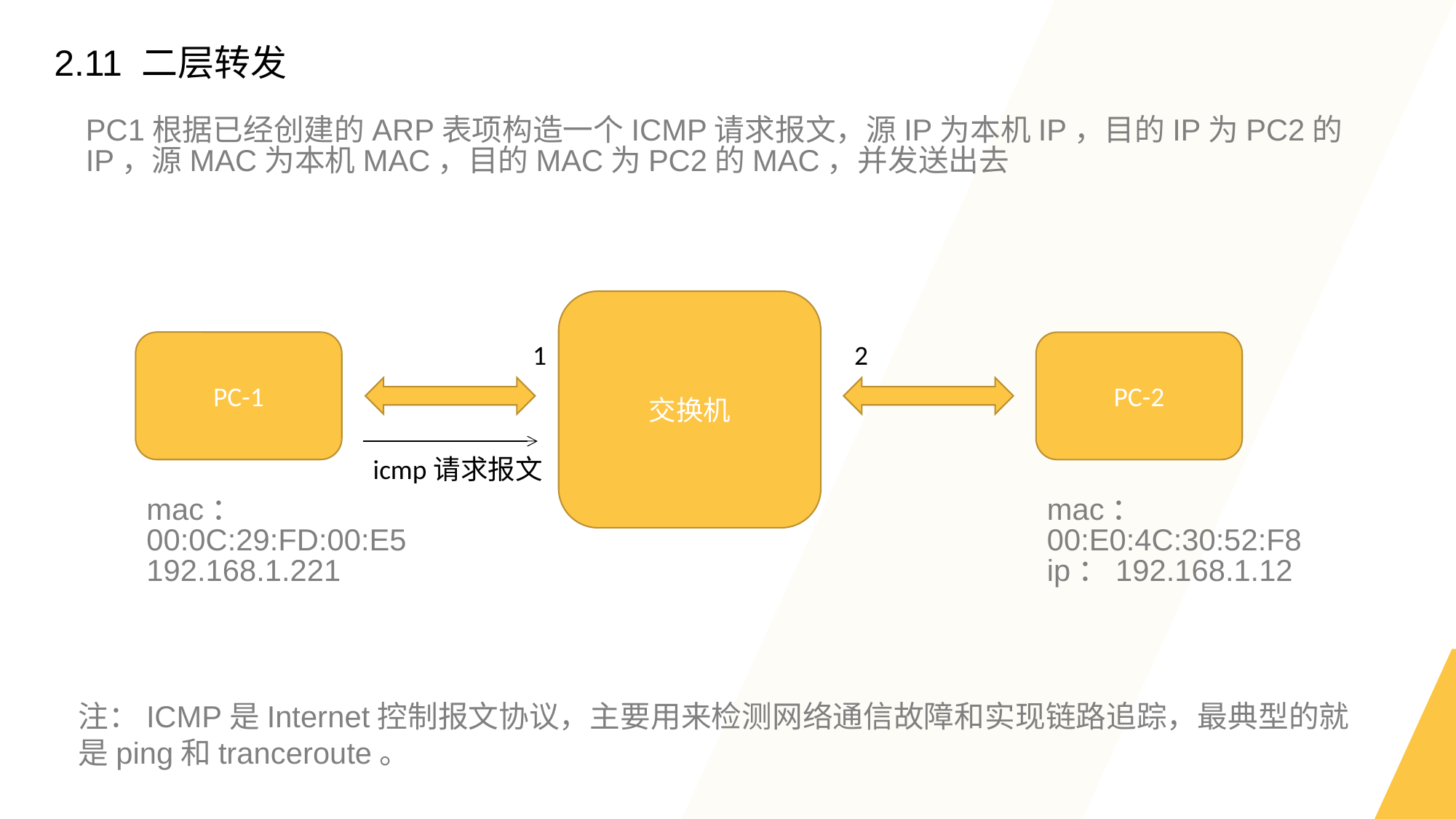

2.11 二层转发

PC1根据已经创建的ARP表项构造一个ICMP请求报文，源IP为本机IP，目的IP为PC2的IP，源MAC为本机MAC，目的MAC为PC2的MAC，并发送出去
交换机
PC-1
2
1
PC-2

icmp请求报文
mac：
00:0C:29:FD:00:E5
192.168.1.221

mac：
00:E0:4C:30:52:F8
ip：192.168.1.12

注：ICMP是Internet控制报文协议，主要用来检测网络通信故障和实现链路追踪，最典型的就是ping和tranceroute。